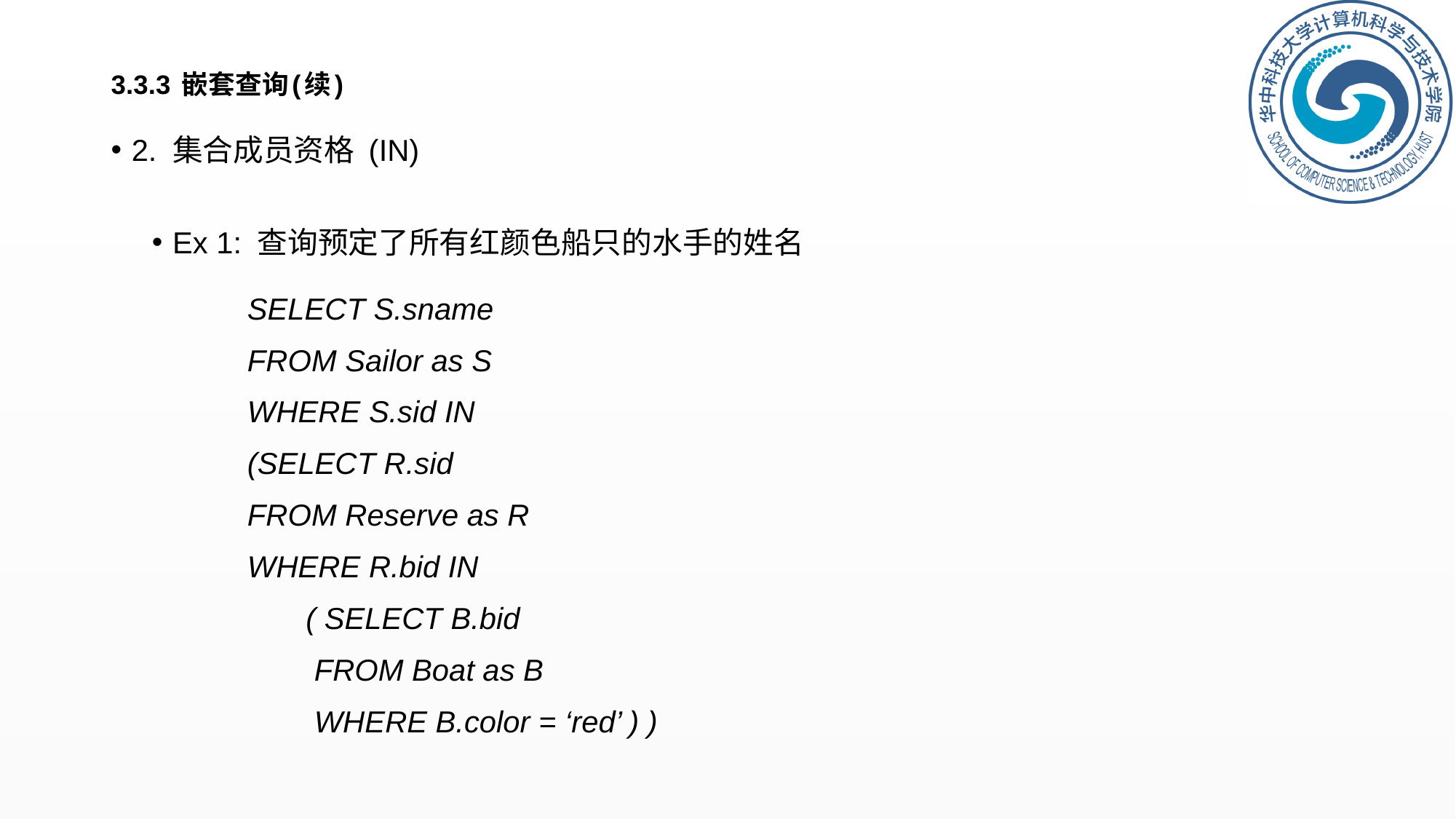

# 3.3.3 嵌套查询(续)
2. 集合成员资格 (IN)

Ex 1: 查询预定了所有红颜色船只的水手的姓名
SELECT S.sname
FROM Sailor as S
WHERE S.sid IN
(SELECT R.sid
FROM Reserve as R
WHERE R.bid IN
       ( SELECT B.bid
        FROM Boat as B
        WHERE B.color = ‘red’ ) )